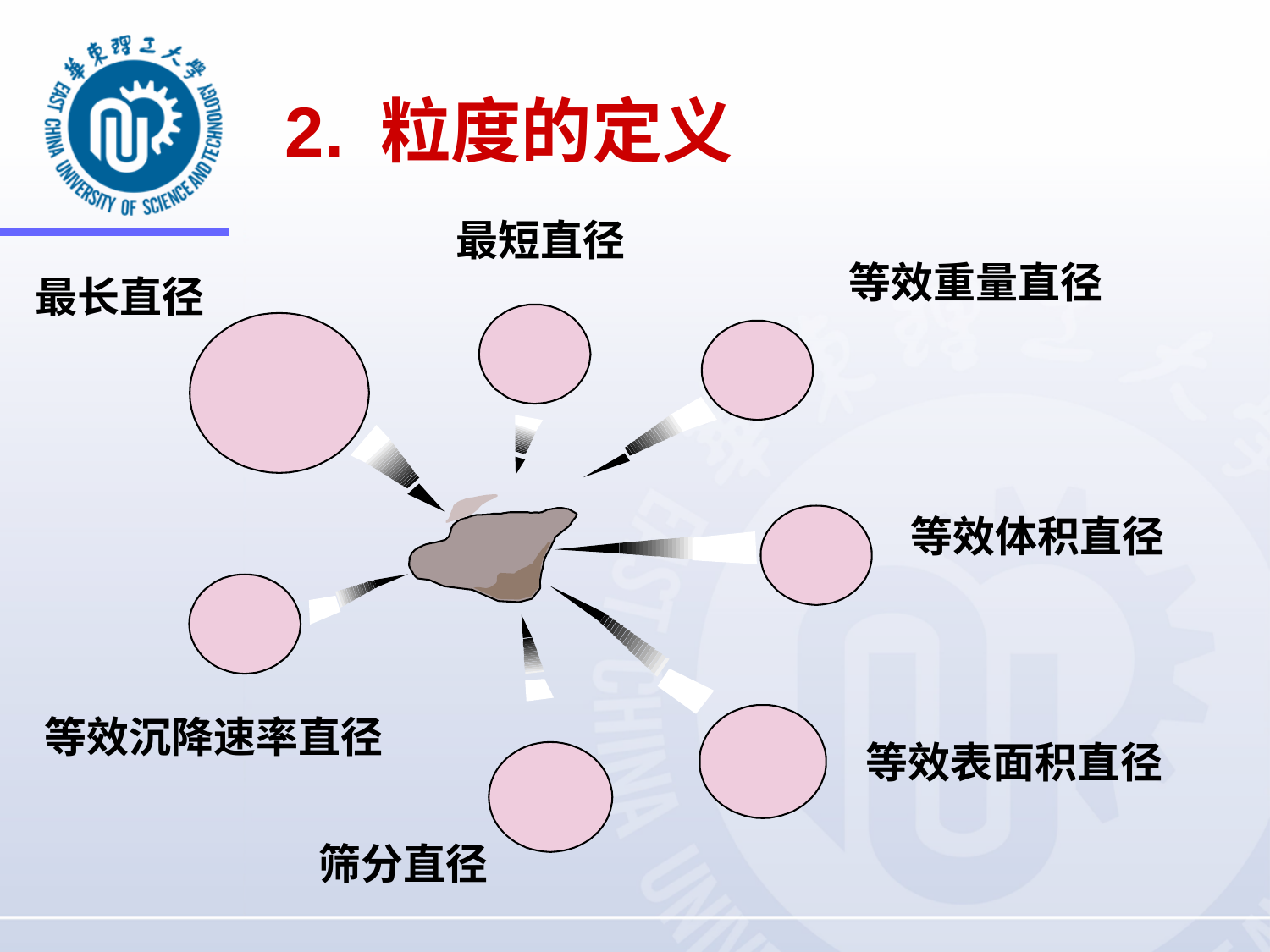

2. 粒度的定义
最短直径
等效重量直径
最长直径

等效体积直径

等效沉降速率直径

等效表面积直径

筛分直径